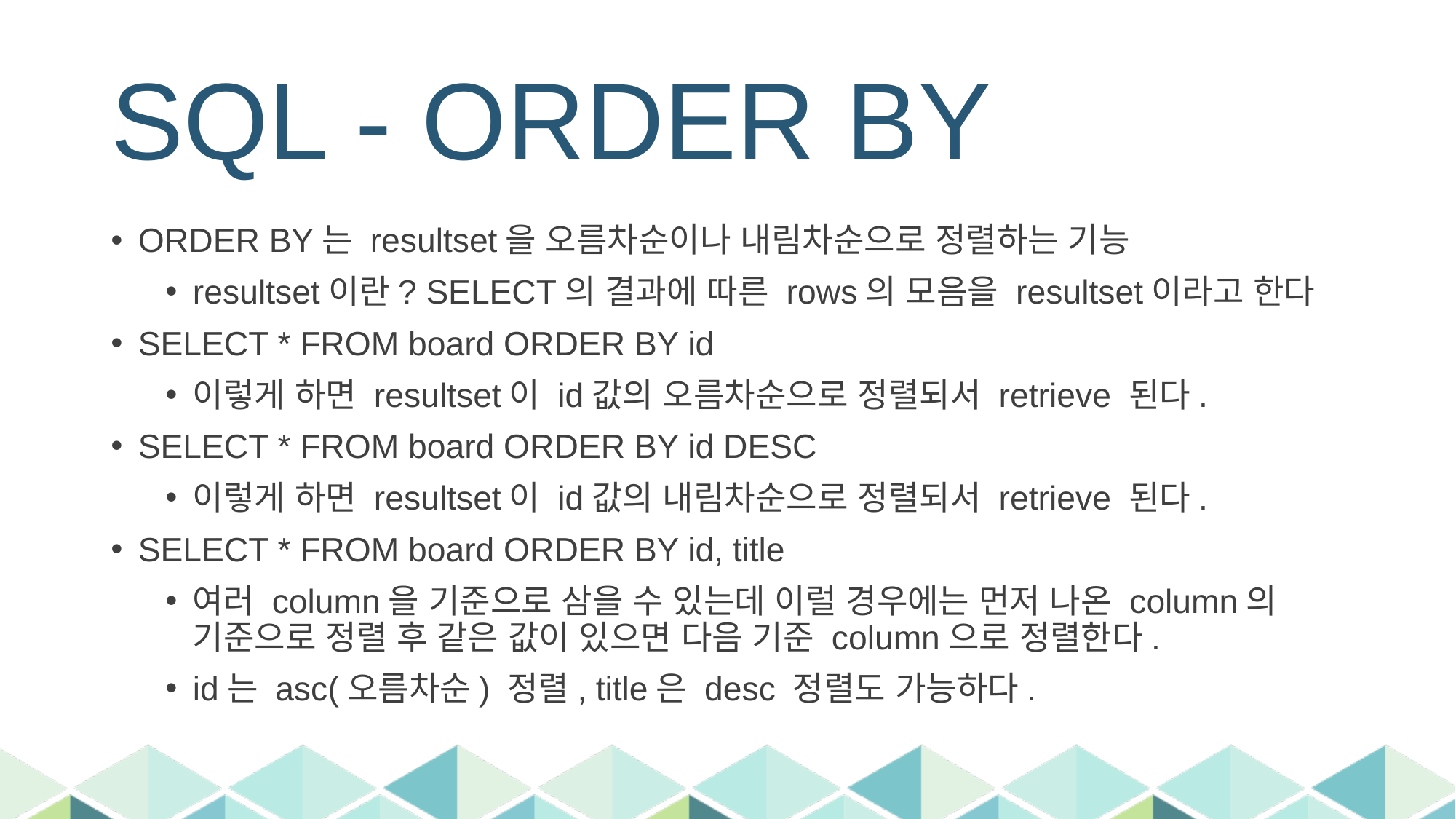

# SQL - ORDER BY
ORDER BY는 resultset을 오름차순이나 내림차순으로 정렬하는 기능
resultset이란? SELECT의 결과에 따른 rows의 모음을 resultset이라고 한다
SELECT * FROM board ORDER BY id
이렇게 하면 resultset이 id값의 오름차순으로 정렬되서 retrieve 된다.
SELECT * FROM board ORDER BY id DESC
이렇게 하면 resultset이 id값의 내림차순으로 정렬되서 retrieve 된다.
SELECT * FROM board ORDER BY id, title
여러 column을 기준으로 삼을 수 있는데 이럴 경우에는 먼저 나온 column의 기준으로 정렬 후 같은 값이 있으면 다음 기준 column으로 정렬한다.
id는 asc(오름차순) 정렬, title은 desc 정렬도 가능하다.